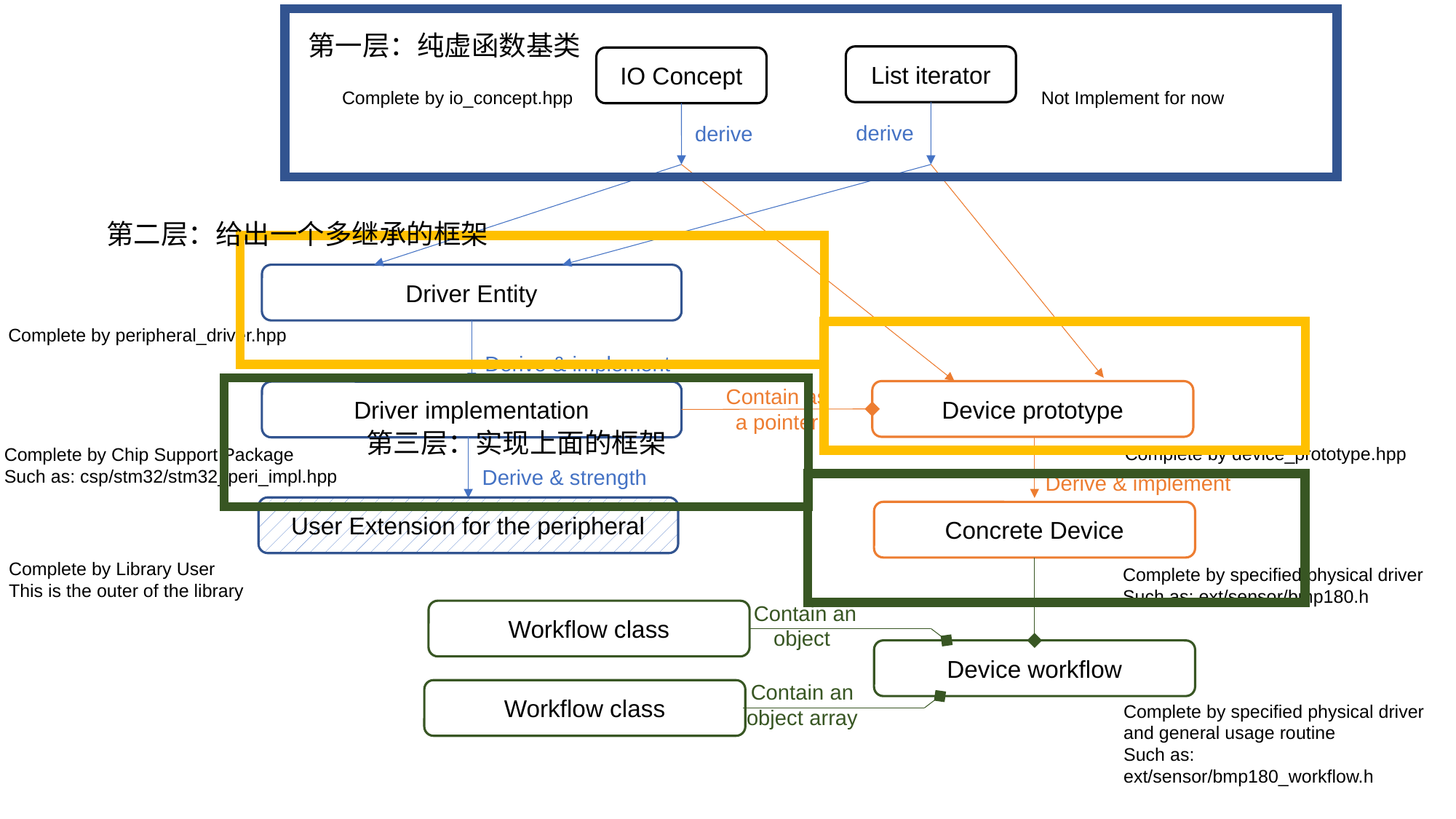

第一层：纯虚函数基类
List iterator
IO Concept
Complete by io_concept.hpp
Not Implement for now
derive
derive
第二层：给出一个多继承的框架

Driver Entity
Complete by peripheral_driver.hpp

Derive & implement
Contain as a pointer

Device prototype
Driver implementation
第三层：实现上面的框架
Complete by device_prototype.hpp
Complete by Chip Support Package
Such as: csp/stm32/stm32_peri_impl.hpp
Derive & strength
Derive & implement

User Extension for the peripheral
Concrete Device
Complete by Library User
This is the outer of the library
Complete by specified physical driver
Such as: ext/sensor/bmp180.h
Contain an object
Workflow class
Workflow class
Device workflow
Contain an object array
Complete by specified physical driver and general usage routine
Such as: ext/sensor/bmp180_workflow.h